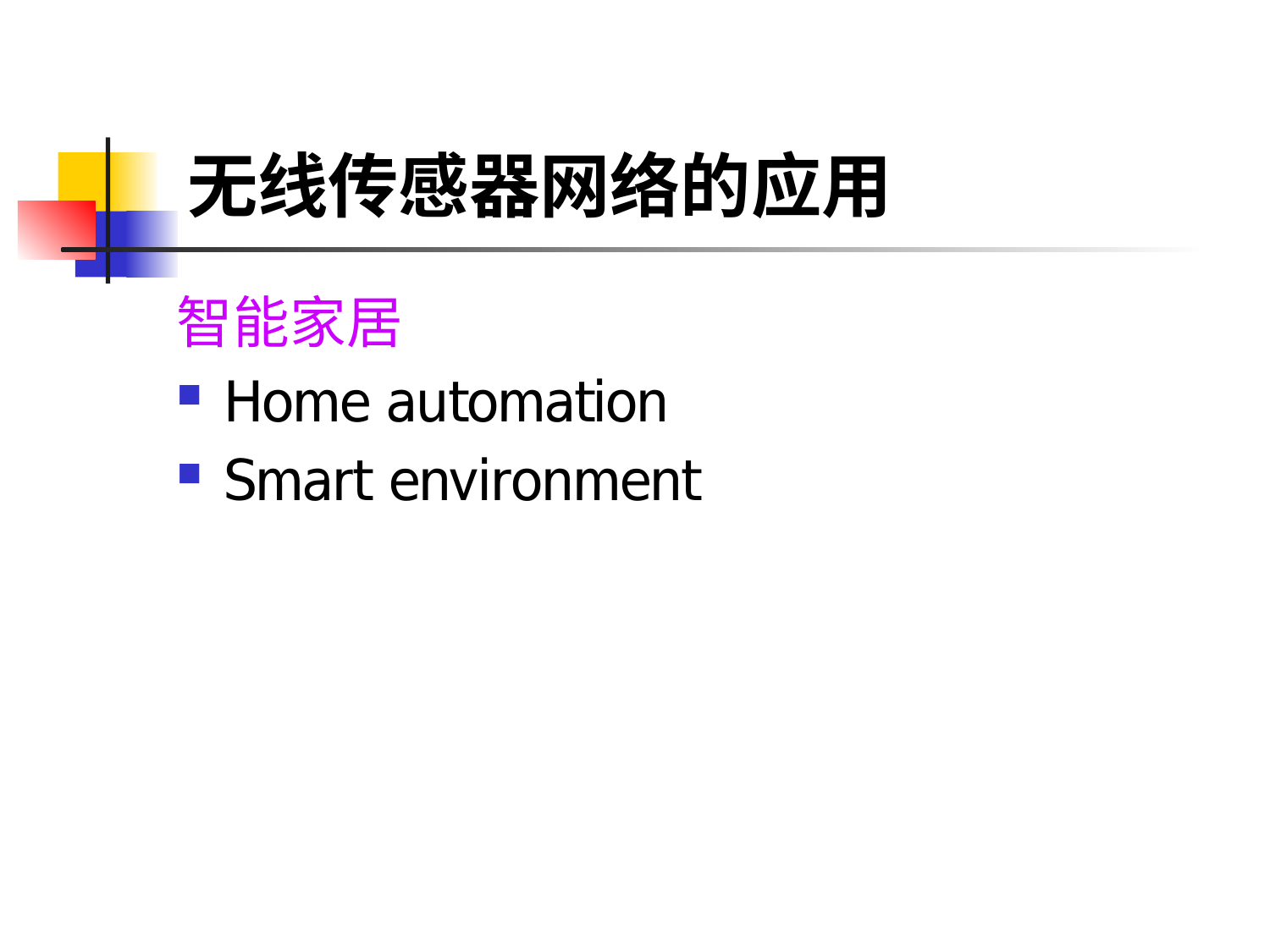

# 无线传感器网络的应用
智能家居
Home automation
Smart environment